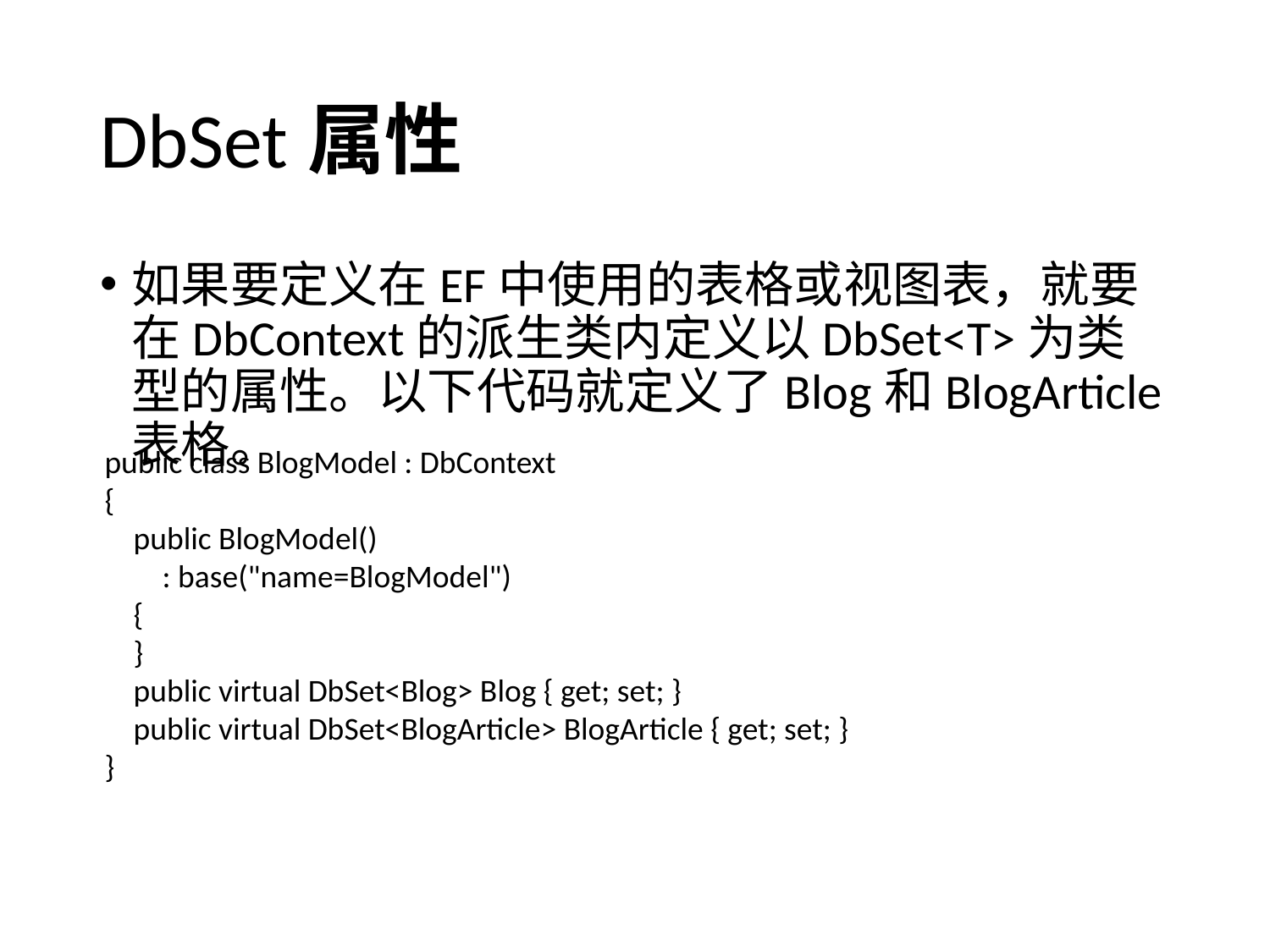

# DbSet属性
如果要定义在EF中使用的表格或视图表，就要在DbContext的派生类内定义以DbSet<T>为类型的属性。以下代码就定义了Blog和BlogArticle表格。
public class BlogModel : DbContext
{
    public BlogModel()
        : base("name=BlogModel")
    {
    }
    public virtual DbSet<Blog> Blog { get; set; }
    public virtual DbSet<BlogArticle> BlogArticle { get; set; }
}